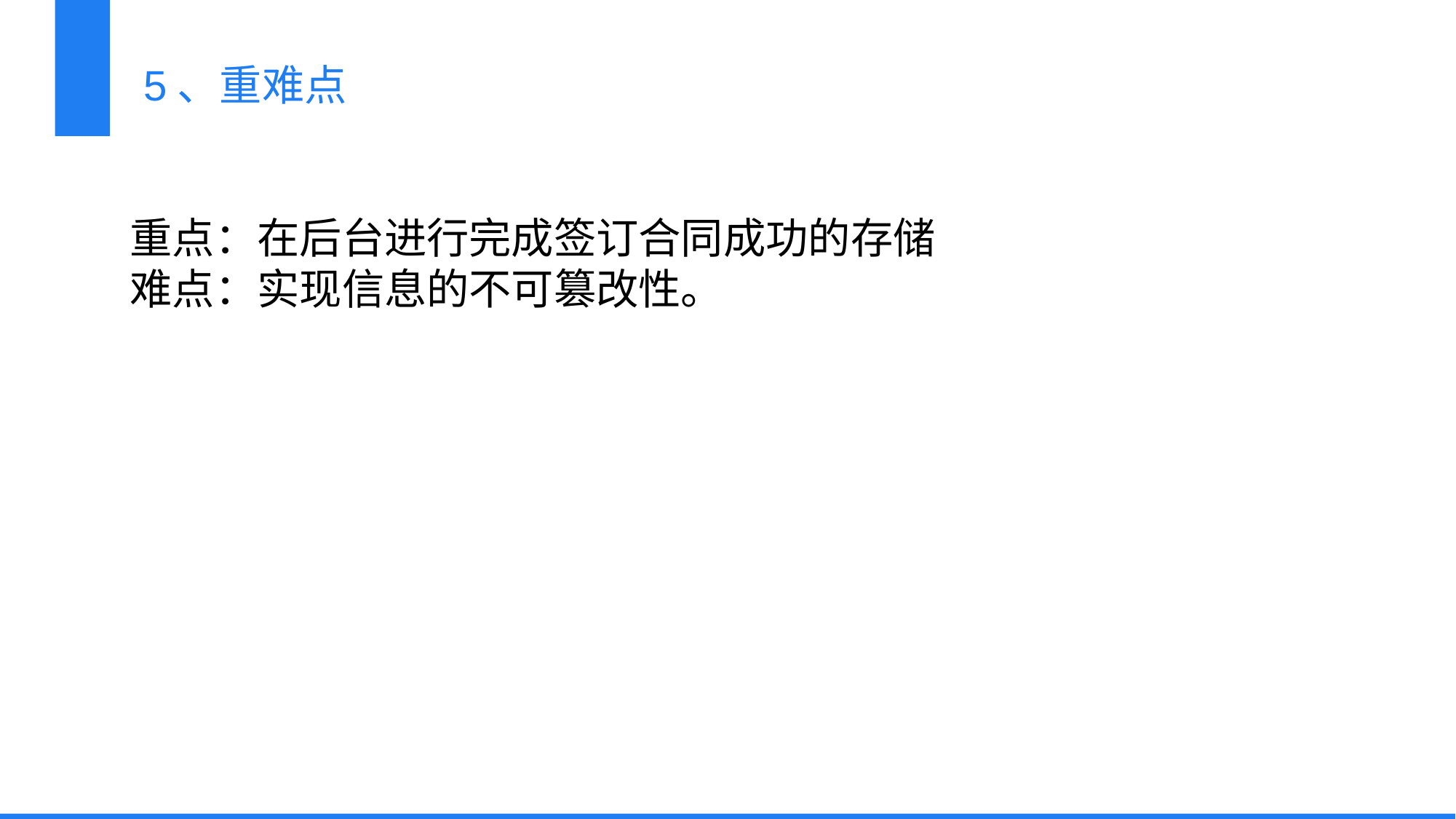

5、重难点
重点：在后台进行完成签订合同成功的存储
难点：实现信息的不可篡改性。